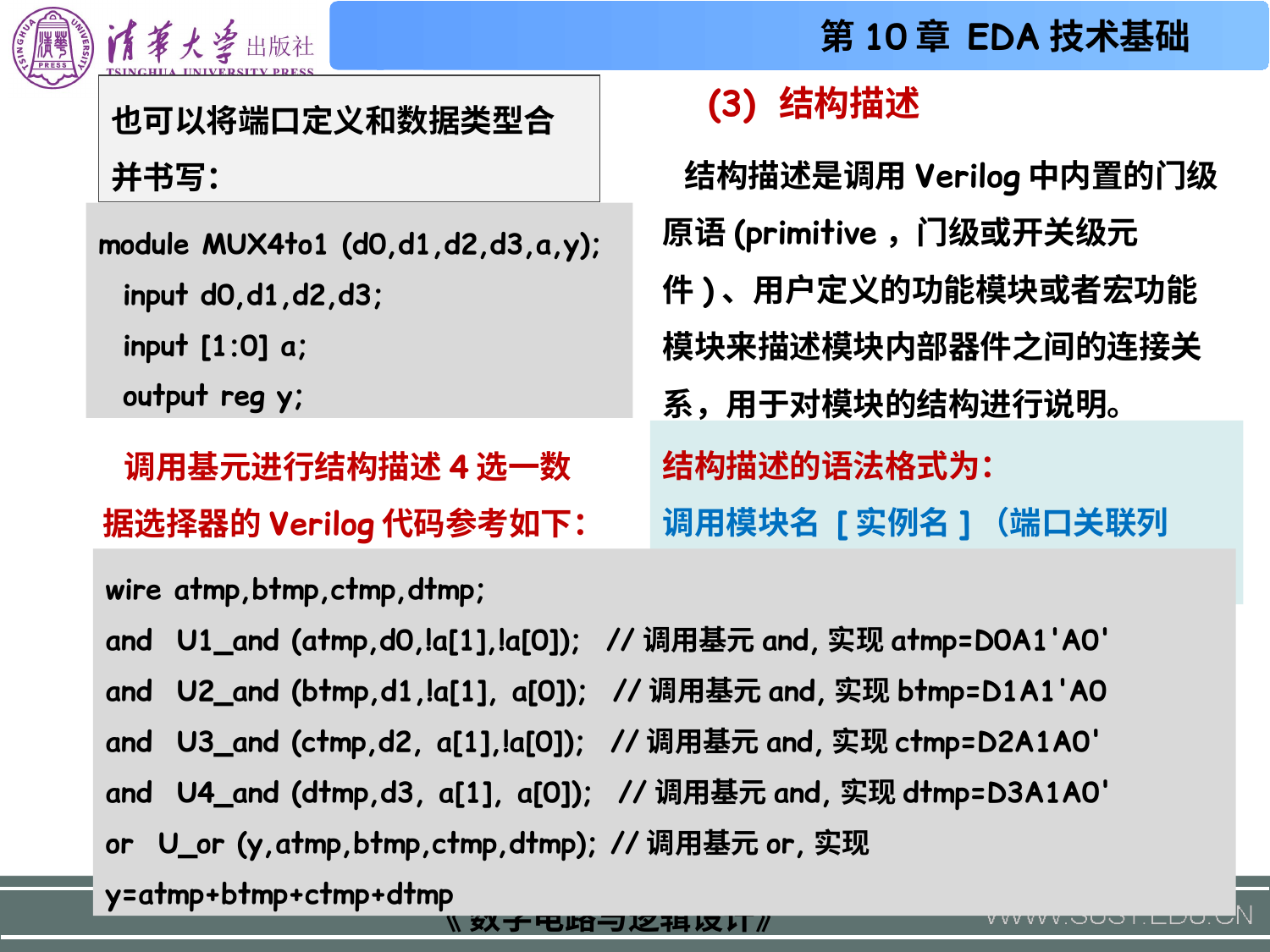

(3) 结构描述
也可以将端口定义和数据类型合并书写：
  结构描述是调用Verilog中内置的门级原语(primitive，门级或开关级元件)、用户定义的功能模块或者宏功能模块来描述模块内部器件之间的连接关系，用于对模块的结构进行说明。
module MUX4to1 (d0,d1,d2,d3,a,y);
  input d0,d1,d2,d3;
  input [1:0] a;
  output reg y;
结构描述的语法格式为：
调用模块名 [实例名]（端口关联列表）;
  调用基元进行结构描述4选一数据选择器的Verilog代码参考如下：
wire atmp,btmp,ctmp,dtmp;
and  U1_and (atmp,d0,!a[1],!a[0]);  //调用基元and,实现atmp=D0A1'A0'
and  U2_and (btmp,d1,!a[1], a[0]);  //调用基元and,实现btmp=D1A1'A0
and  U3_and (ctmp,d2, a[1],!a[0]);  //调用基元and,实现ctmp=D2A1A0'
and  U4_and (dtmp,d3, a[1], a[0]);  //调用基元and,实现dtmp=D3A1A0'
or  U_or (y,atmp,btmp,ctmp,dtmp); //调用基元or,实现y=atmp+btmp+ctmp+dtmp